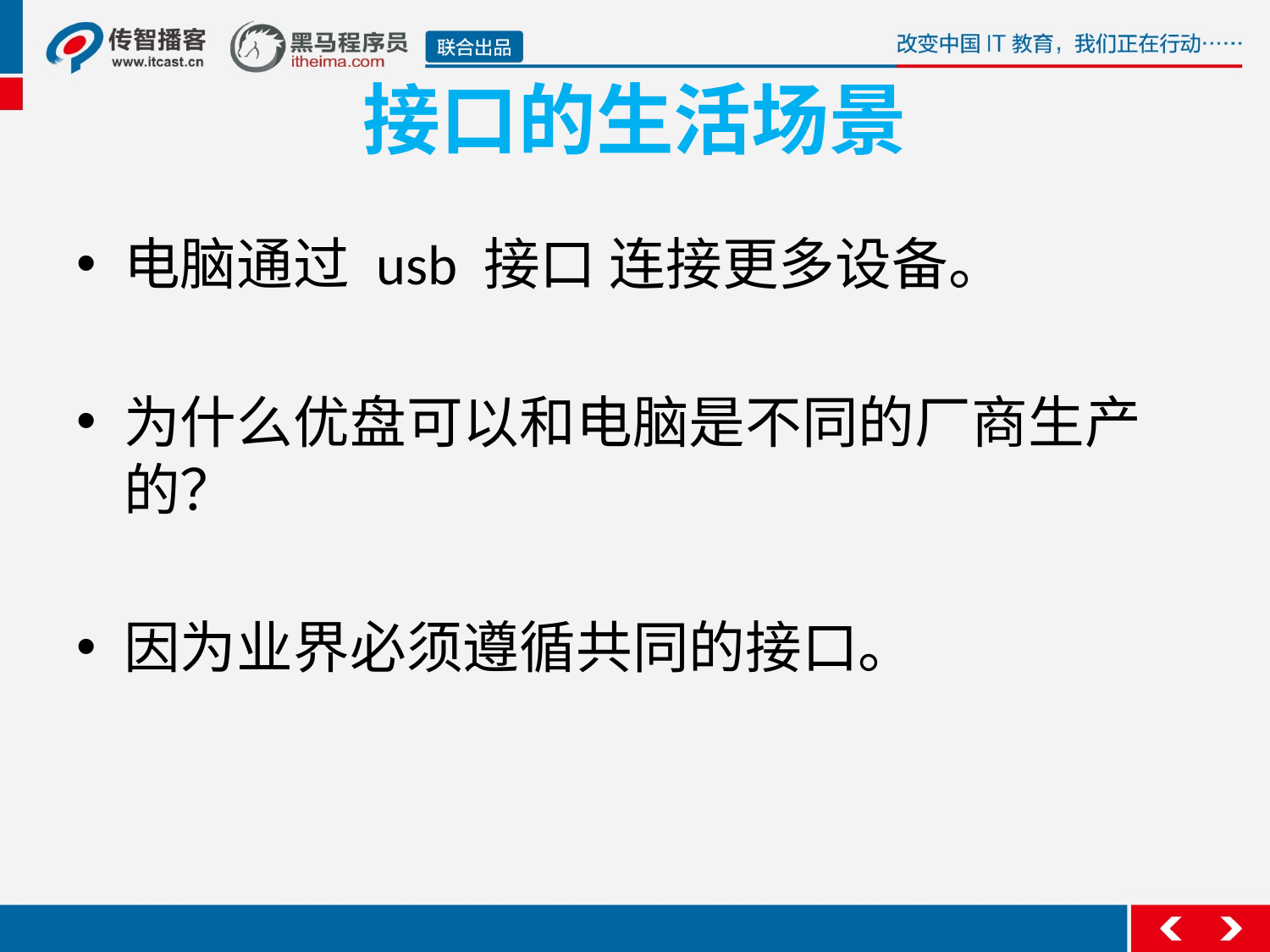

# 接口的生活场景
电脑通过 usb 接口 连接更多设备。

为什么优盘可以和电脑是不同的厂商生产的？

因为业界必须遵循共同的接口。